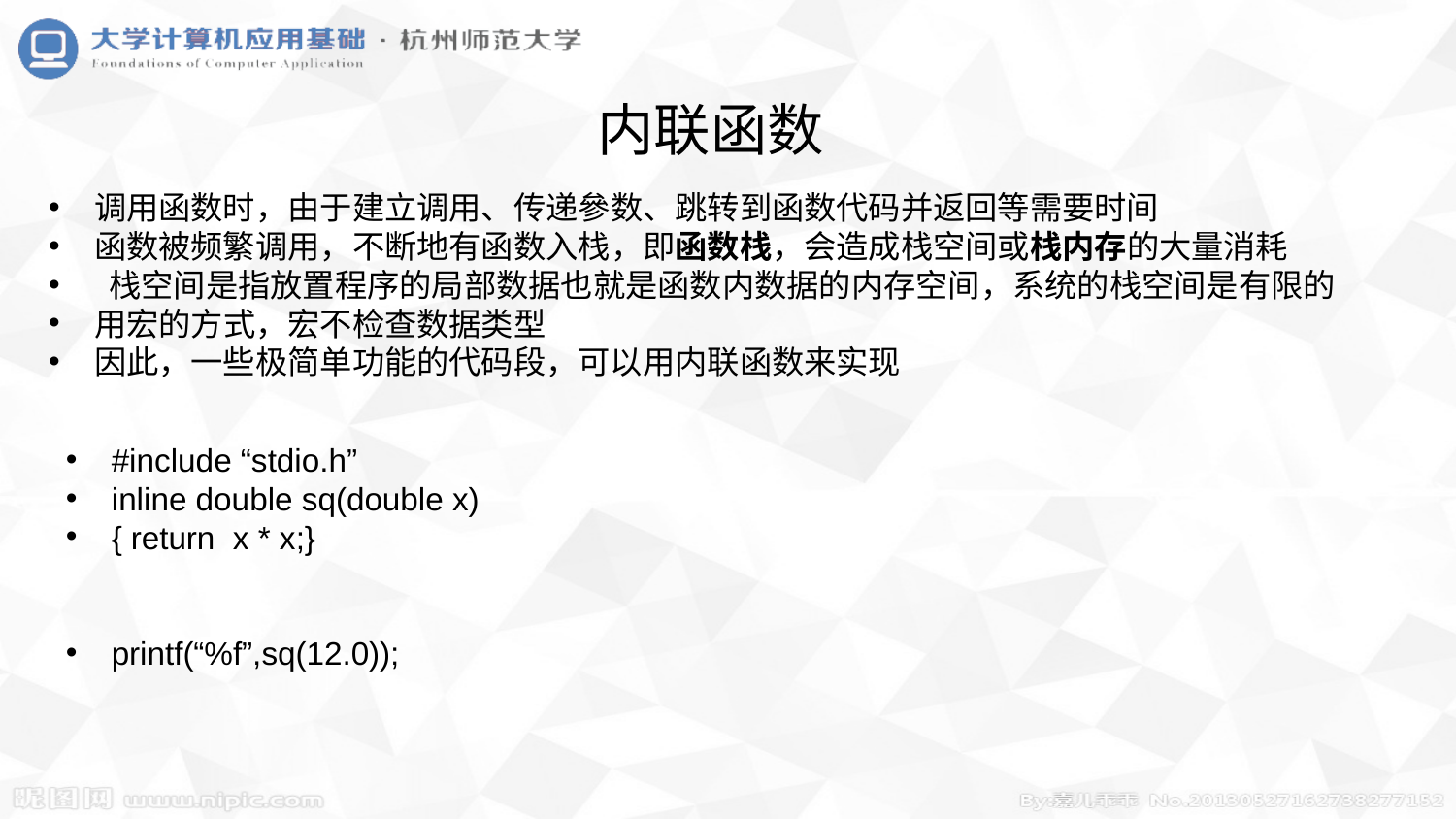

# 内联函数
调用函数时，由于建立调用、传递參数、跳转到函数代码并返回等需要时间
函数被频繁调用，不断地有函数入栈，即函数栈，会造成栈空间或栈内存的大量消耗
 栈空间是指放置程序的局部数据也就是函数内数据的内存空间，系统的栈空间是有限的
用宏的方式，宏不检查数据类型
因此，一些极简单功能的代码段，可以用内联函数来实现
#include “stdio.h”
inline double sq(double x)
{ return  x * x;}

printf(“%f”,sq(12.0));